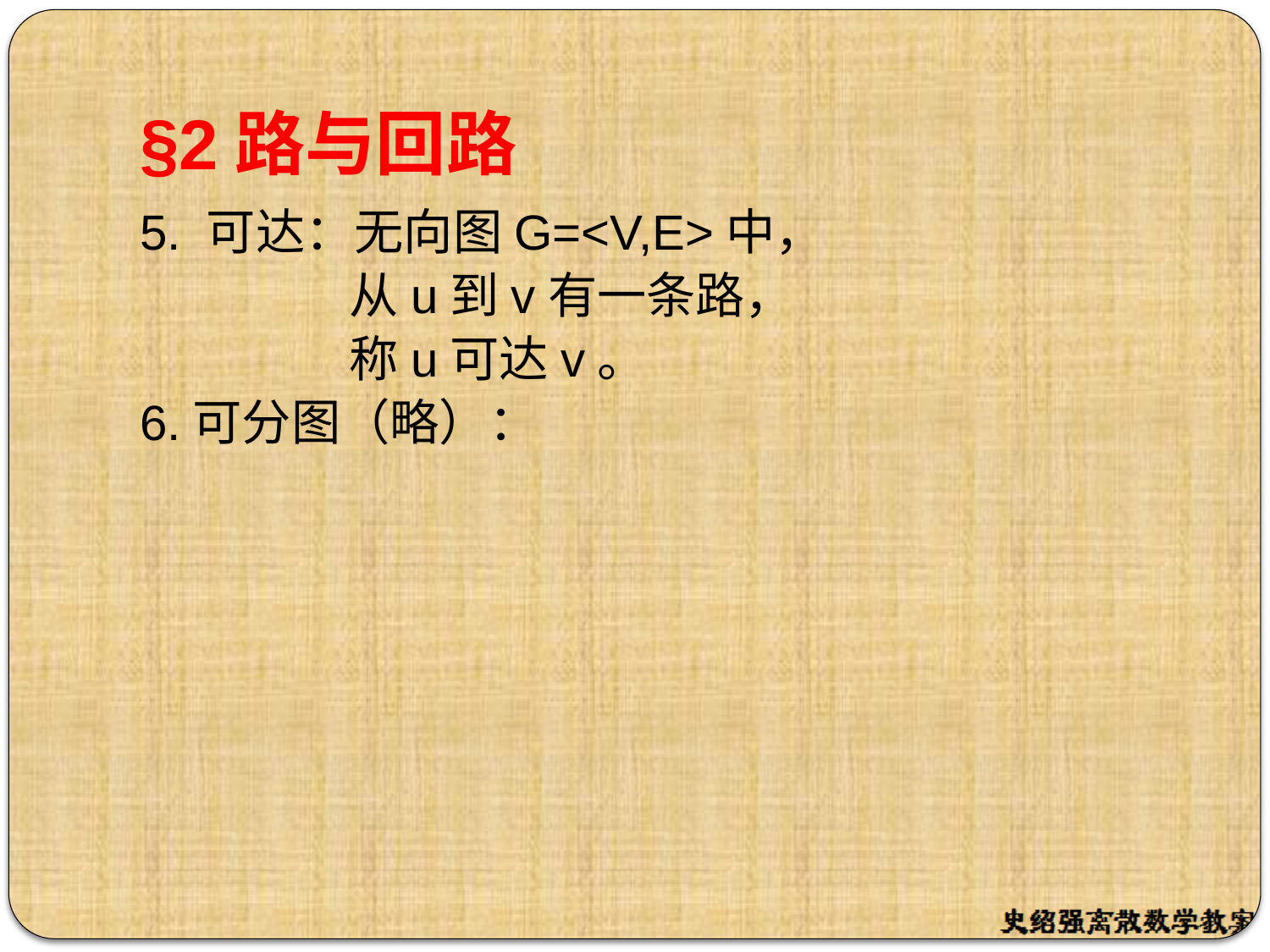

# §2路与回路
5. 可达：无向图G=<V,E>中，
                  从u到v有一条路，
                  称u可达v。
6.可分图（略）：